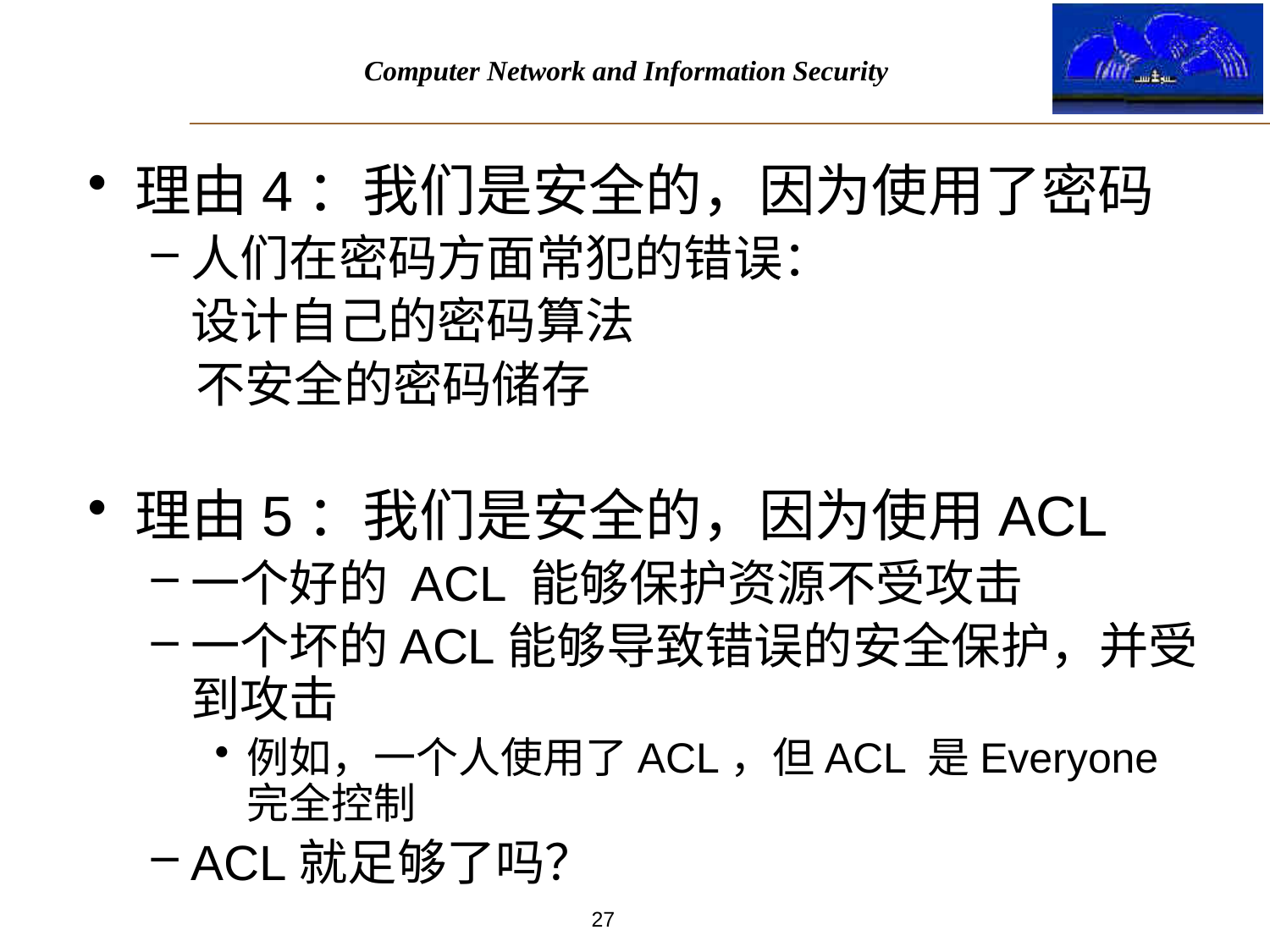

理由4：我们是安全的，因为使用了密码
人们在密码方面常犯的错误：
	设计自己的密码算法
   不安全的密码储存

理由5：我们是安全的，因为使用ACL
一个好的 ACL 能够保护资源不受攻击
一个坏的ACL能够导致错误的安全保护，并受到攻击
例如，一个人使用了ACL，但ACL 是Everyone 完全控制
ACL就足够了吗？
27